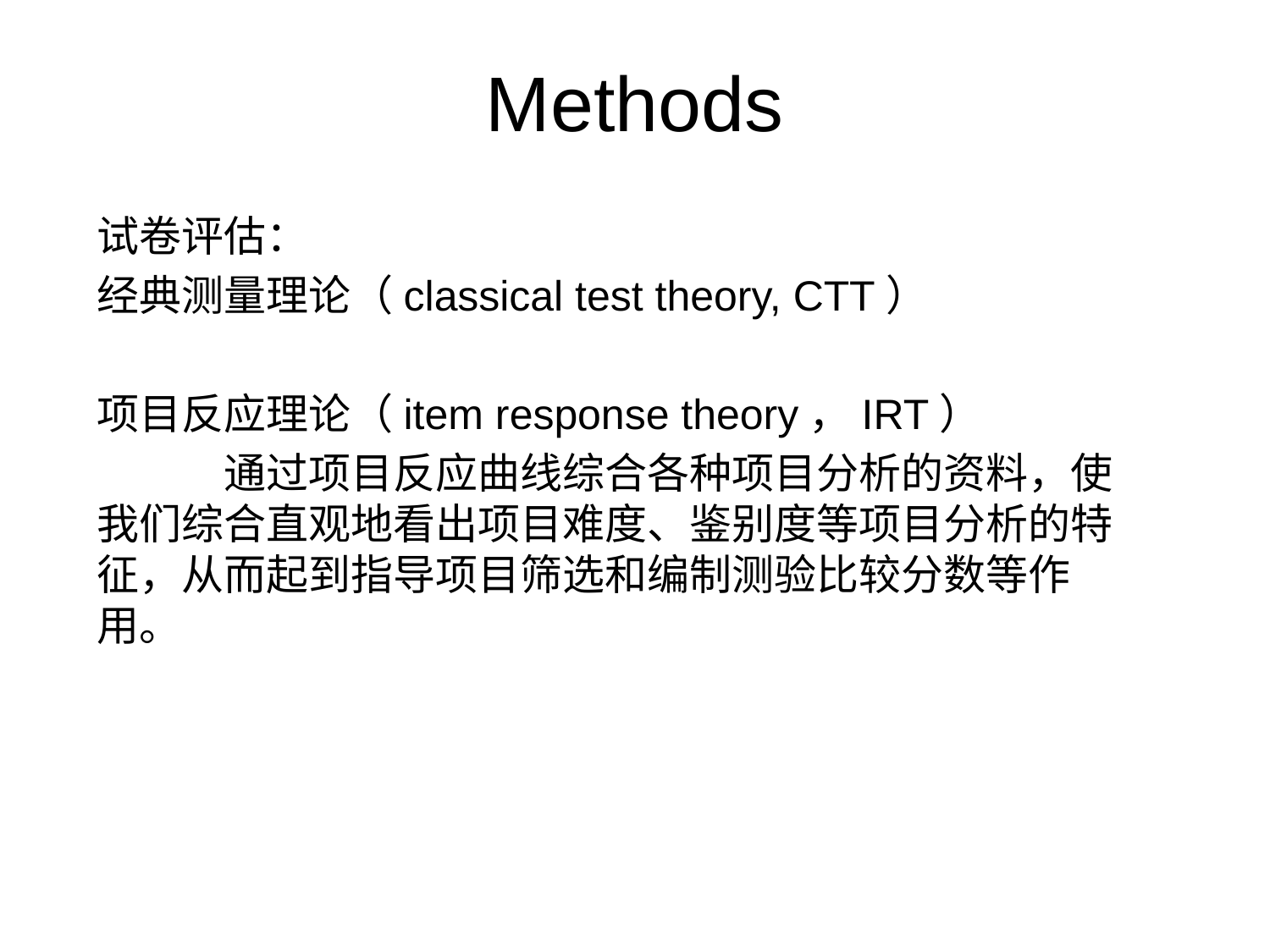

# Methods

试卷评估：
经典测量理论（classical test theory, CTT）

项目反应理论（item response theory，IRT）
	通过项目反应曲线综合各种项目分析的资料，使我们综合直观地看出项目难度、鉴别度等项目分析的特征，从而起到指导项目筛选和编制测验比较分数等作用。